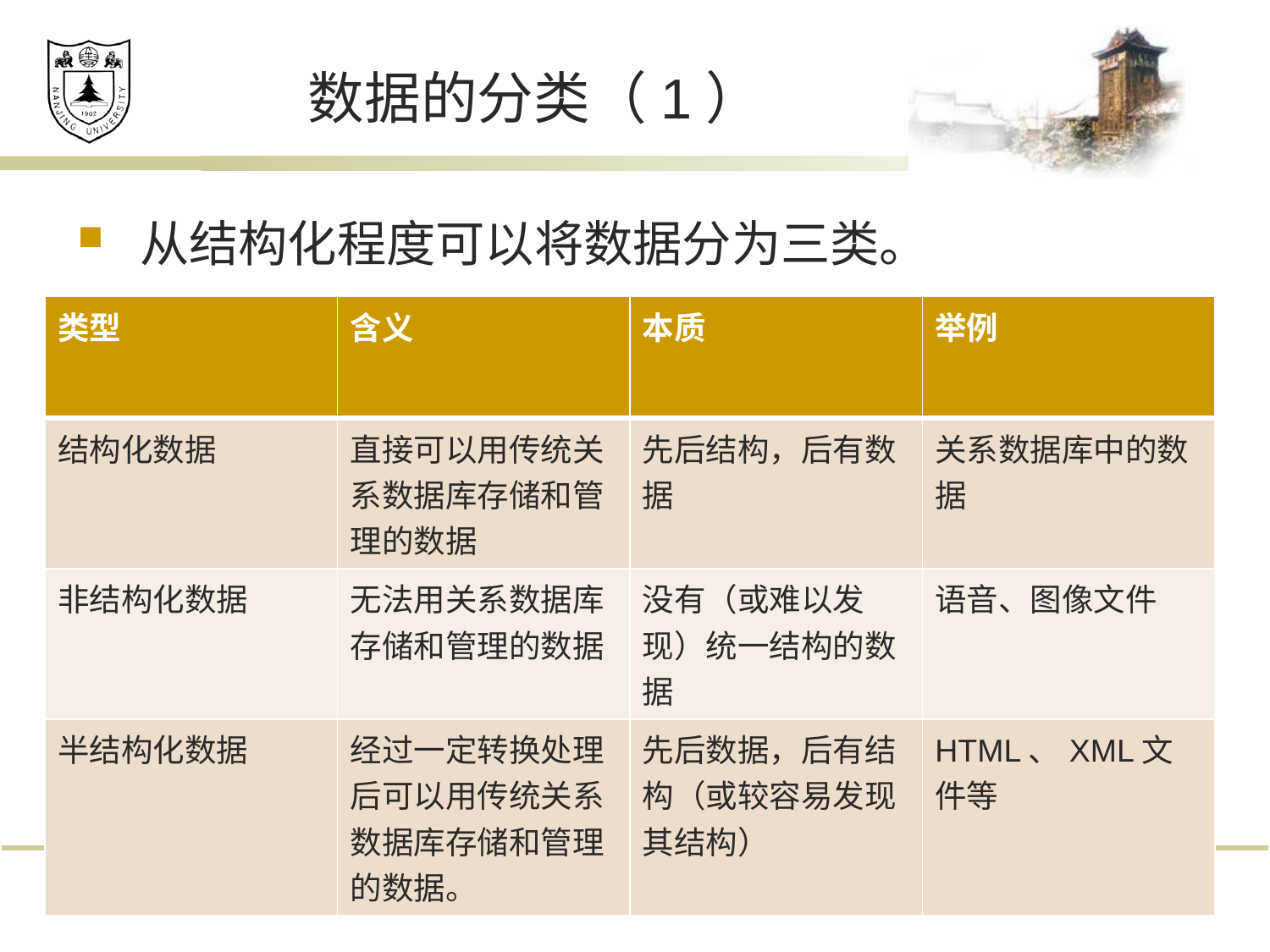

# 数据的分类（1）
从结构化程度可以将数据分为三类。
| 类型 | 含义 | 本质 | 举例 |
| --- | --- | --- | --- |
| 结构化数据 | 直接可以用传统关系数据库存储和管理的数据 | 先后结构，后有数据 | 关系数据库中的数据 |
| 非结构化数据 | 无法用关系数据库存储和管理的数据 | 没有（或难以发现）统一结构的数据 | 语音、图像文件 |
| 半结构化数据 | 经过一定转换处理后可以用传统关系数据库存储和管理的数据。 | 先后数据，后有结构（或较容易发现其结构） | HTML、XML文件等 |